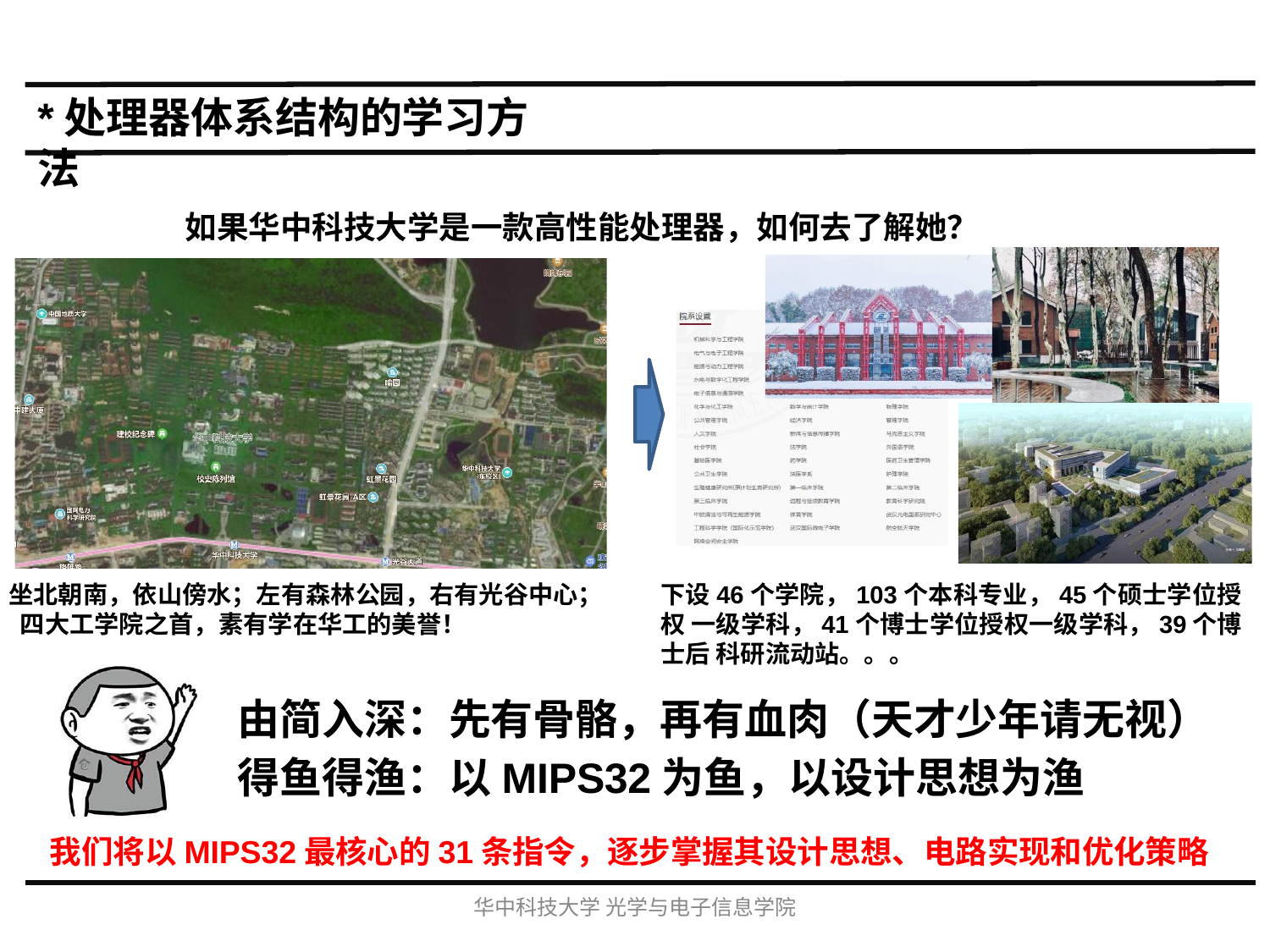

# *处理器体系结构的学习方法
如果华中科技大学是一款高性能处理器，如何去了解她？

坐北朝南，依山傍水；左有森林公园，右有光谷中心；  四大工学院之首，素有学在华工的美誉！
下设46个学院，103个本科专业，45个硕士学位授权 一级学科，41个博士学位授权一级学科，39个博士后 科研流动站。。。

由简入深：先有骨骼，再有血肉（天才少年请无视）
得鱼得渔：以MIPS32为鱼，以设计思想为渔
我们将以MIPS32最核心的31条指令，逐步掌握其设计思想、电路实现和优化策略
华中科技大学光学与电子信息学院